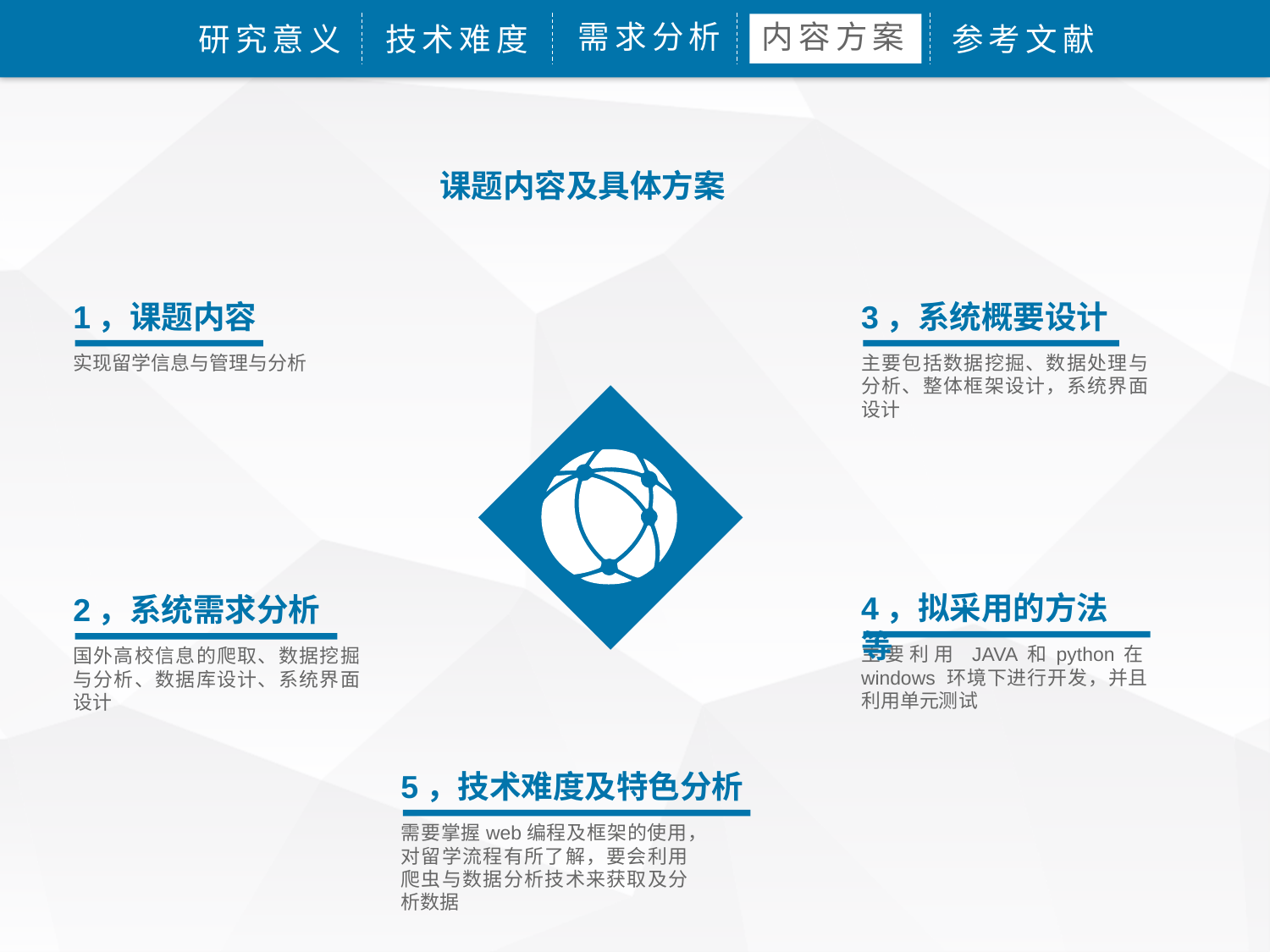

需求分析
内容方案
研究意义
技术难度
参考文献

课题内容及具体方案
1，课题内容

实现留学信息与管理与分析
3，系统概要设计

主要包括数据挖掘、数据处理与分析、整体框架设计，系统界面设计

4，拟采用的方法等

主要利用 JAVA和python在windows 环境下进行开发，并且利用单元测试
2，系统需求分析

国外高校信息的爬取、数据挖掘与分析、数据库设计、系统界面设计
5，技术难度及特色分析

需要掌握web编程及框架的使用，对留学流程有所了解，要会利用爬虫与数据分析技术来获取及分析数据